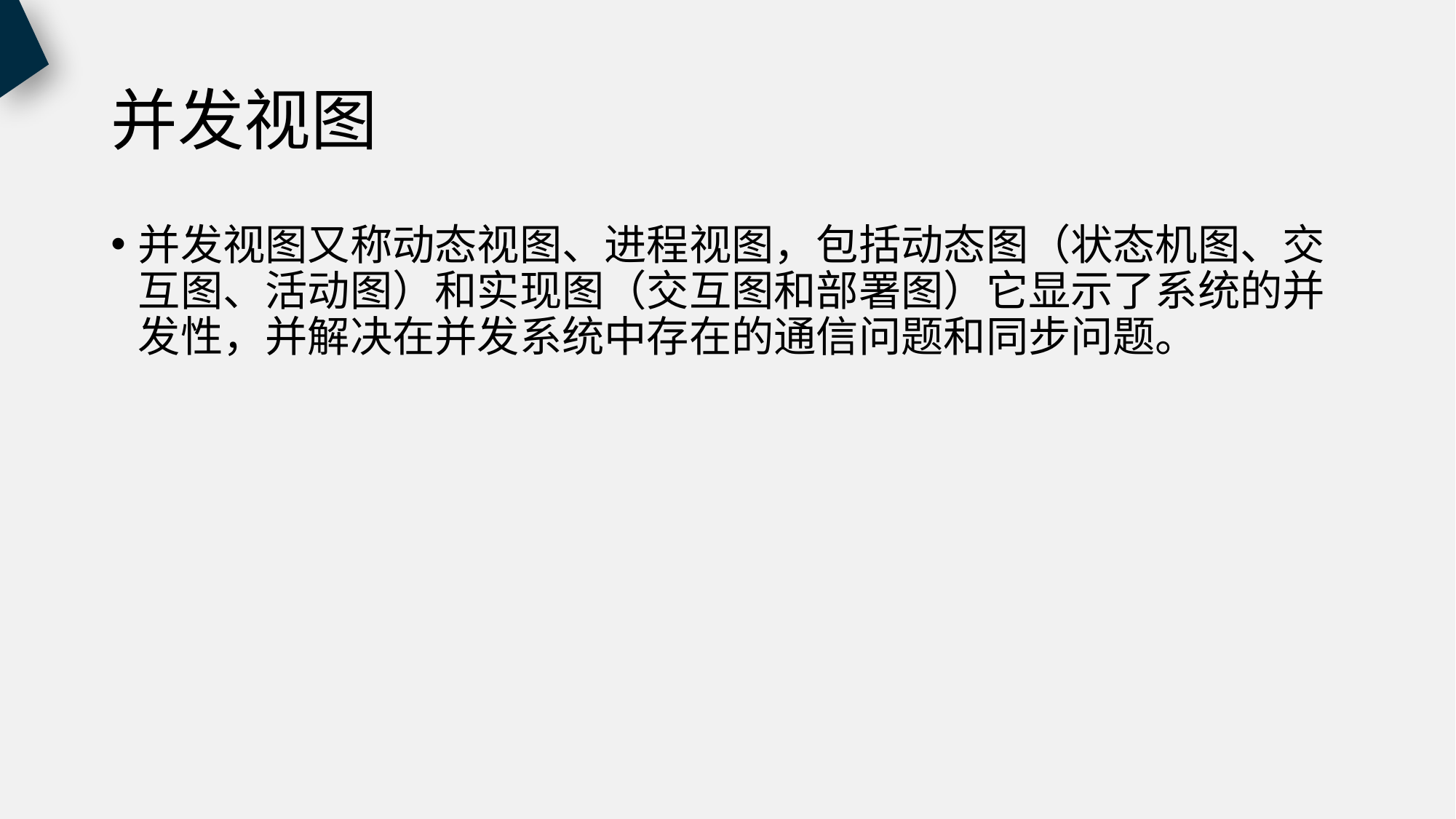

# 并发视图
并发视图又称动态视图、进程视图，包括动态图（状态机图、交互图、活动图）和实现图（交互图和部署图）它显示了系统的并发性，并解决在并发系统中存在的通信问题和同步问题。